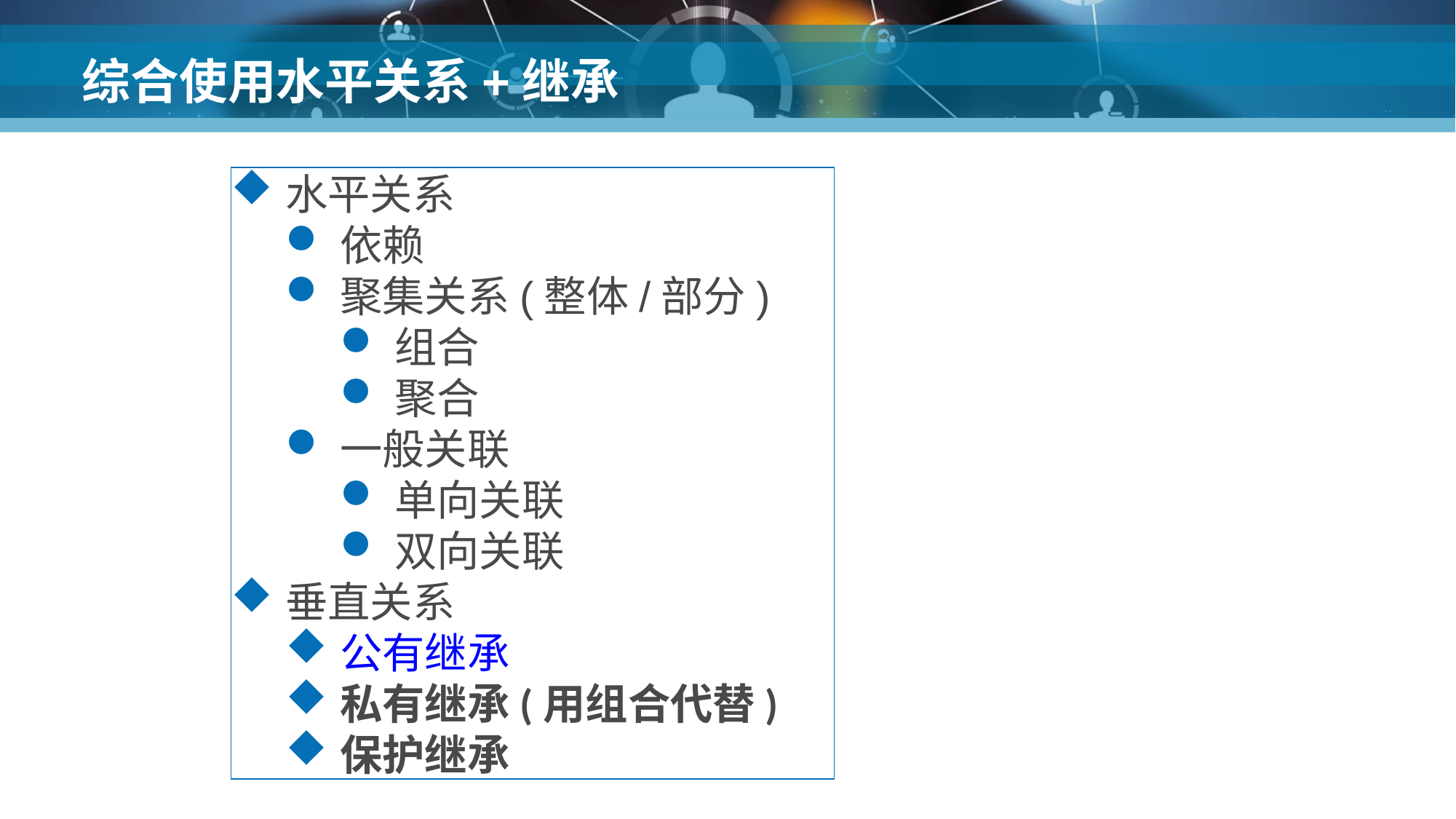

# 综合使用水平关系+继承
水平关系
依赖
聚集关系(整体/部分)
组合
聚合
一般关联
单向关联
双向关联
垂直关系
公有继承
私有继承(用组合代替)
保护继承